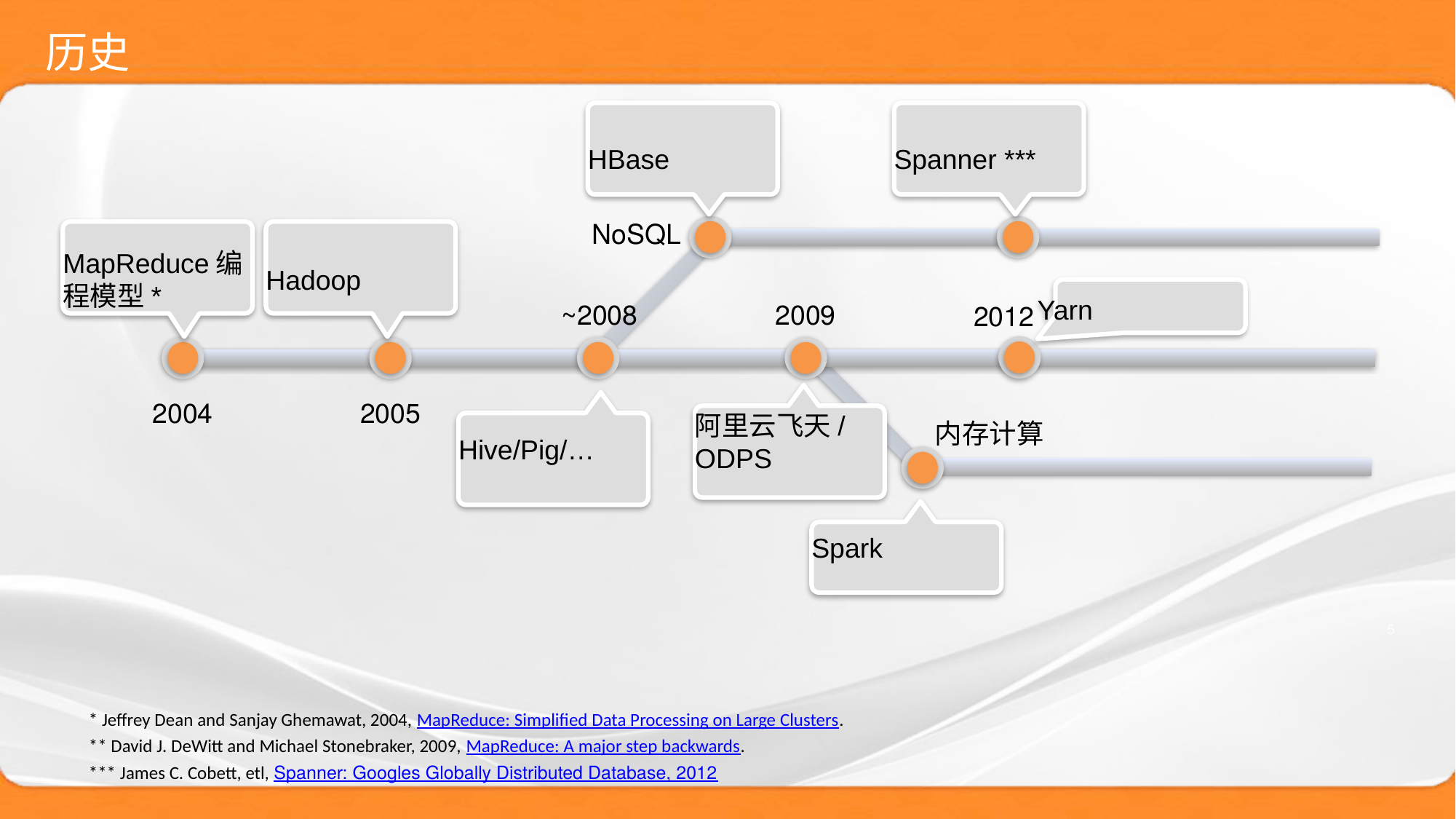

# 历史
HBase
Spanner ***
NoSQL

MapReduce编程模型*
Hadoop

Yarn

~2008
2009
2012

阿里云飞天/ODPS
2004
2005
Hive/Pig/…

内存计算

Spark
5
* Jeffrey Dean and Sanjay Ghemawat, 2004, MapReduce: Simplified Data Processing on Large Clusters.
** David J. DeWitt and Michael Stonebraker, 2009, MapReduce: A major step backwards.
*** James C. Cobett, etl, Spanner: Googles Globally Distributed Database, 2012